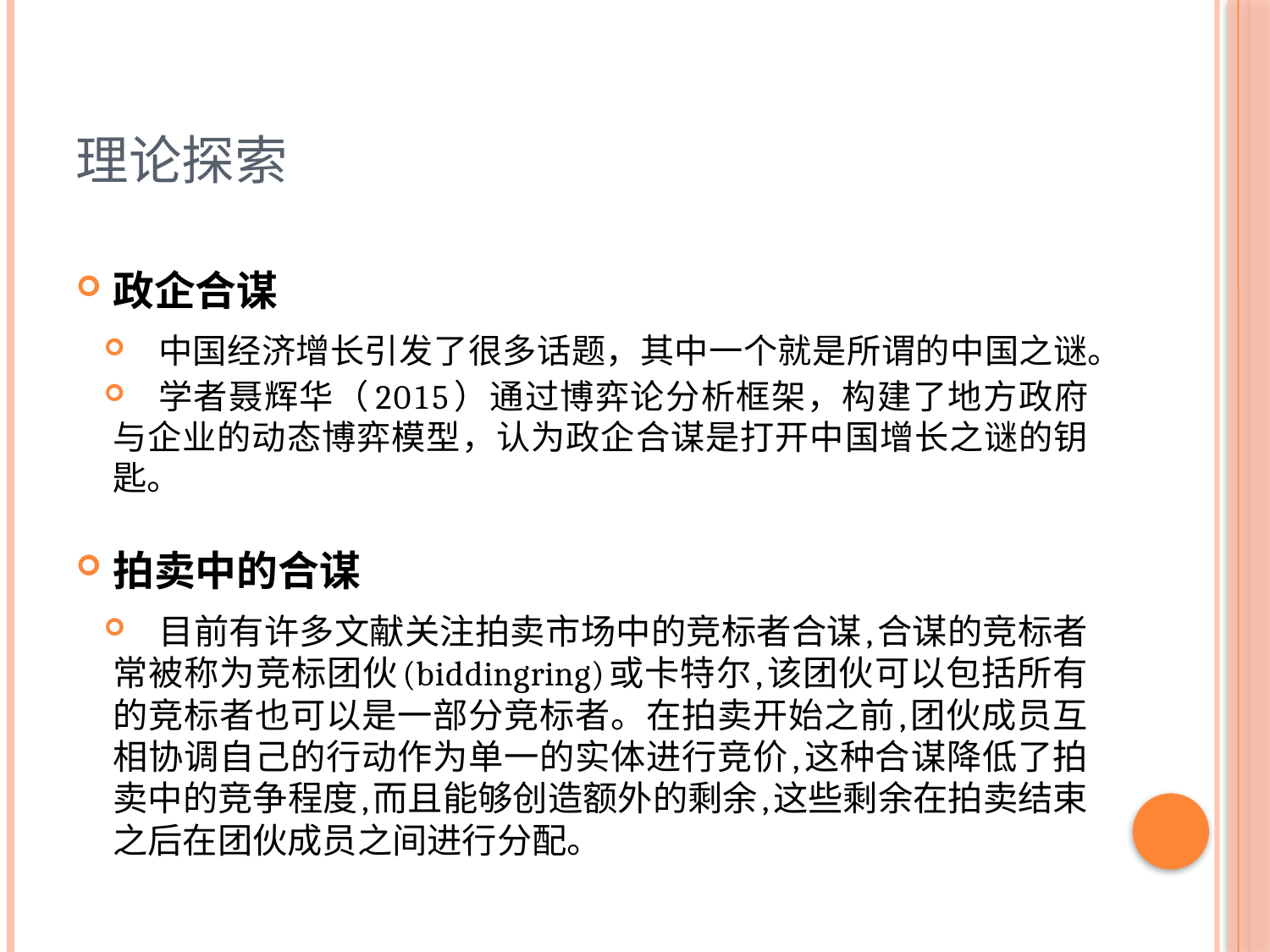

# 理论探索
政企合谋
中国经济增长引发了很多话题，其中一个就是所谓的中国之谜。
学者聂辉华（2015）通过博弈论分析框架，构建了地方政府与企业的动态博弈模型，认为政企合谋是打开中国增长之谜的钥匙。
拍卖中的合谋
目前有许多文献关注拍卖市场中的竞标者合谋,合谋的竞标者常被称为竞标团伙(biddingring)或卡特尔,该团伙可以包括所有的竞标者也可以是一部分竞标者。在拍卖开始之前,团伙成员互相协调自己的行动作为单一的实体进行竞价,这种合谋降低了拍卖中的竞争程度,而且能够创造额外的剩余,这些剩余在拍卖结束之后在团伙成员之间进行分配。